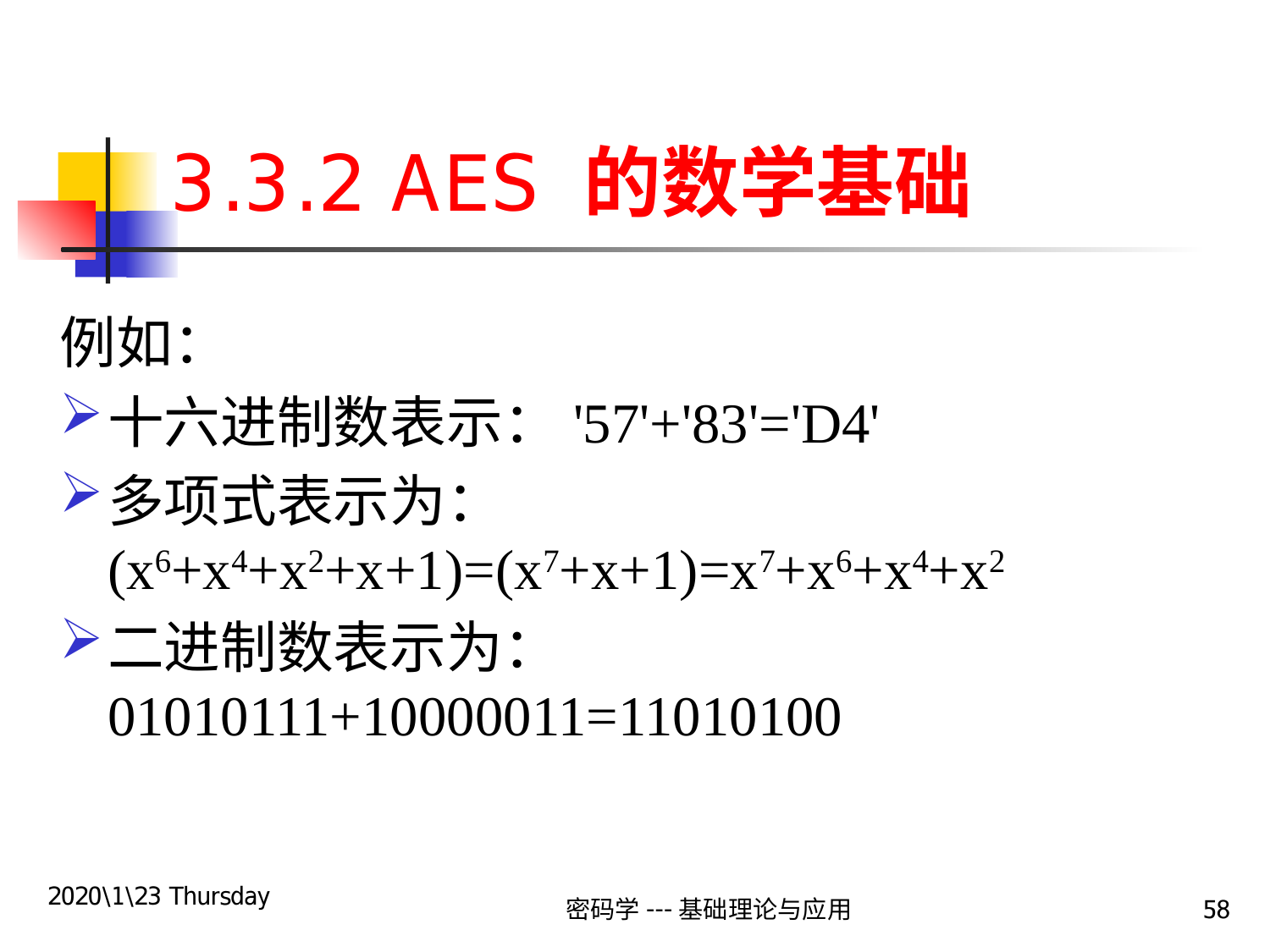

# 3.3.2 AES 的数学基础
例如：
十六进制数表示：'57'+'83'='D4'
多项式表示为：(x6+x4+x2+x+1)=(x7+x+1)=x7+x6+x4+x2
二进制数表示为：01010111+10000011=11010100
2020\1\23 Thursday
密码学---基础理论与应用
58